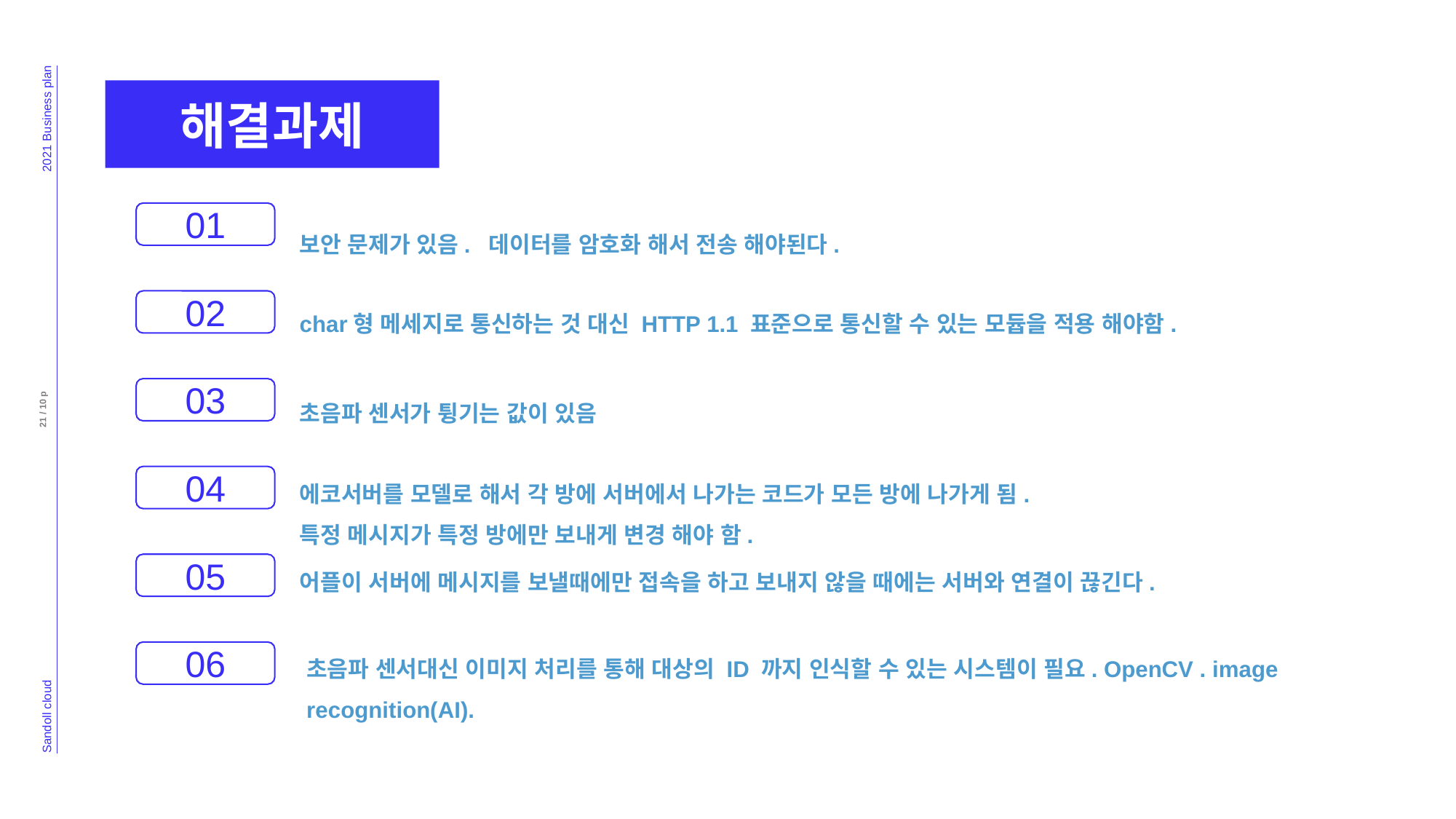

해결과제
01
보안 문제가 있음.  데이터를 암호화 해서 전송 해야된다.
02
char형 메세지로 통신하는 것 대신 HTTP 1.1 표준으로 통신할 수 있는 모듑을 적용 해야함.
03
초음파 센서가 튕기는 값이 있음
21 / 10 p
에코서버를 모델로 해서 각 방에 서버에서 나가는 코드가 모든 방에 나가게 됨.
특정 메시지가 특정 방에만 보내게 변경 해야 함.
04
05
어플이 서버에 메시지를 보낼때에만 접속을 하고 보내지 않을 때에는 서버와 연결이 끊긴다.
초음파 센서대신 이미지 처리를 통해 대상의 ID 까지 인식할 수 있는 시스템이 필요. OpenCV . image recognition(AI).
06